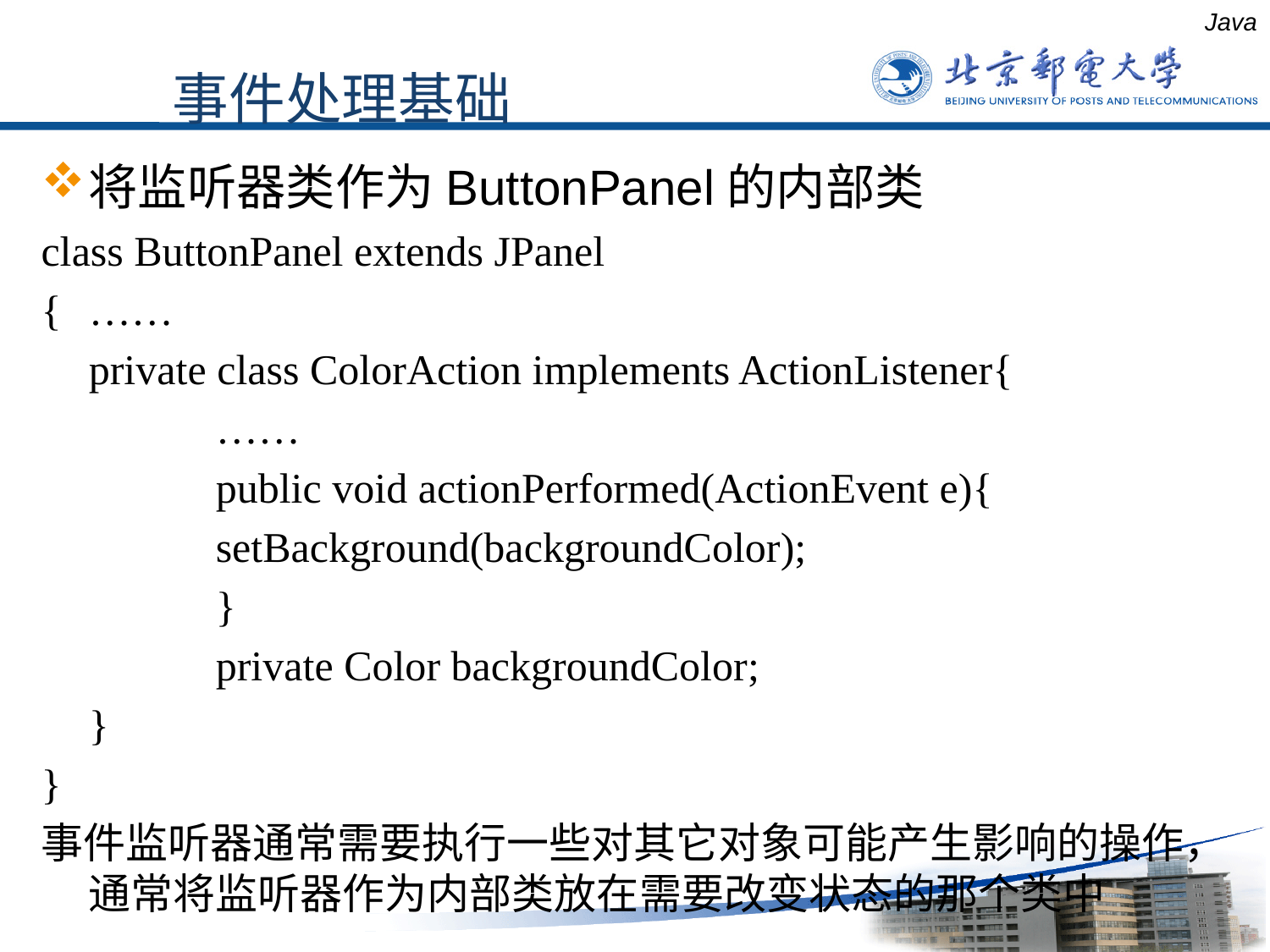

Java
事件处理基础
将监听器类作为ButtonPanel的内部类
class ButtonPanel extends JPanel
{ 	……
	private class ColorAction implements ActionListener{
  		……
		public void actionPerformed(ActionEvent e){
		setBackground(backgroundColor);
		}
		private Color backgroundColor;
	}
}
事件监听器通常需要执行一些对其它对象可能产生影响的操作，通常将监听器作为内部类放在需要改变状态的那个类中